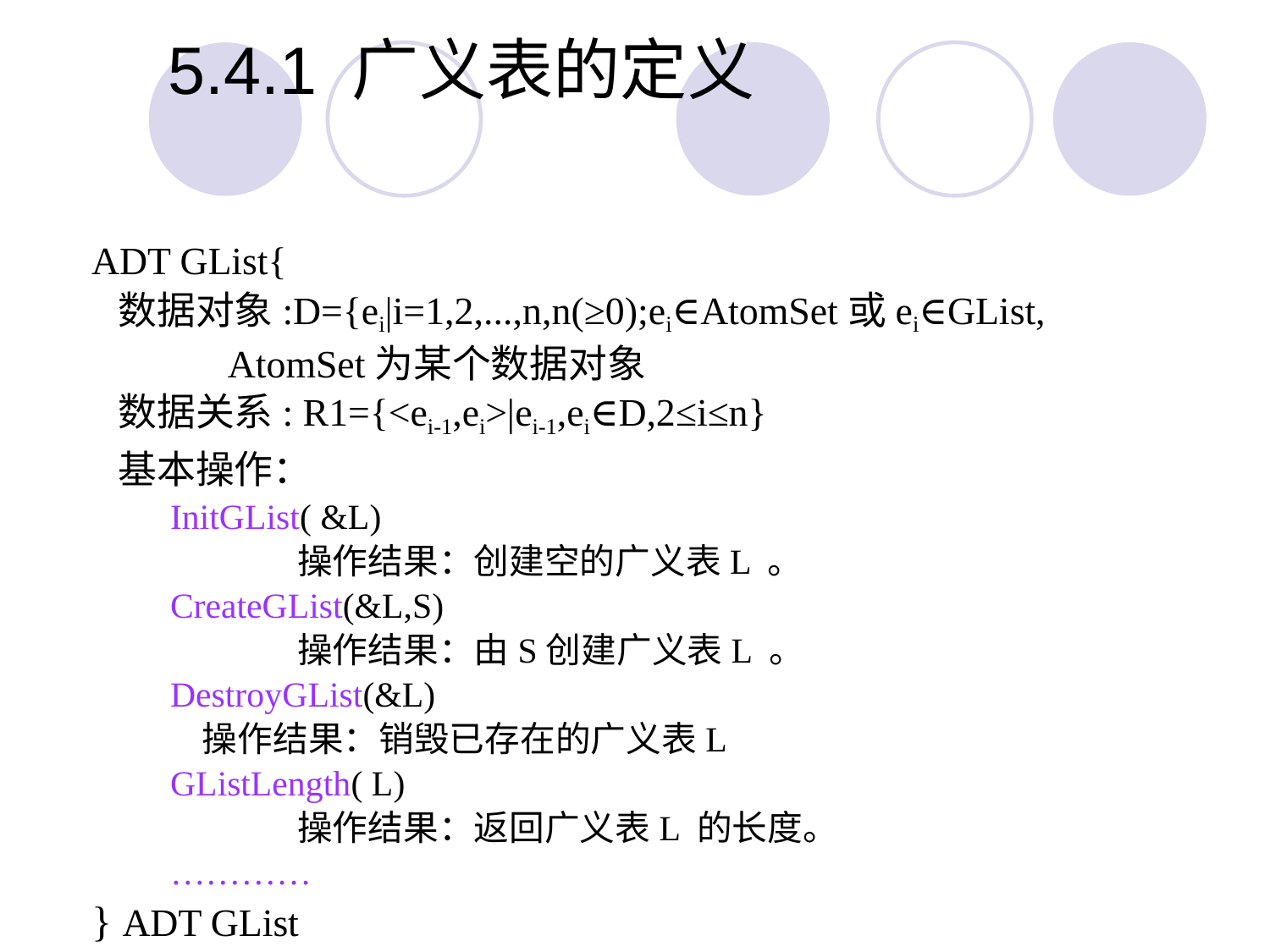

5.4.1 广义表的定义
83
ADT GList{
  数据对象:D={ei|i=1,2,...,n,n(≥0);ei∈AtomSet或ei∈GList,
              AtomSet为某个数据对象
  数据关系: R1={<ei-1,ei>|ei-1,ei∈D,2≤i≤n}
  基本操作：
InitGList( &L)
	操作结果：创建空的广义表L 。
CreateGList(&L,S)
	操作结果：由S创建广义表L 。
DestroyGList(&L)
   操作结果：销毁已存在的广义表L
GListLength( L)
	操作结果：返回广义表L 的长度。
…………
} ADT GList